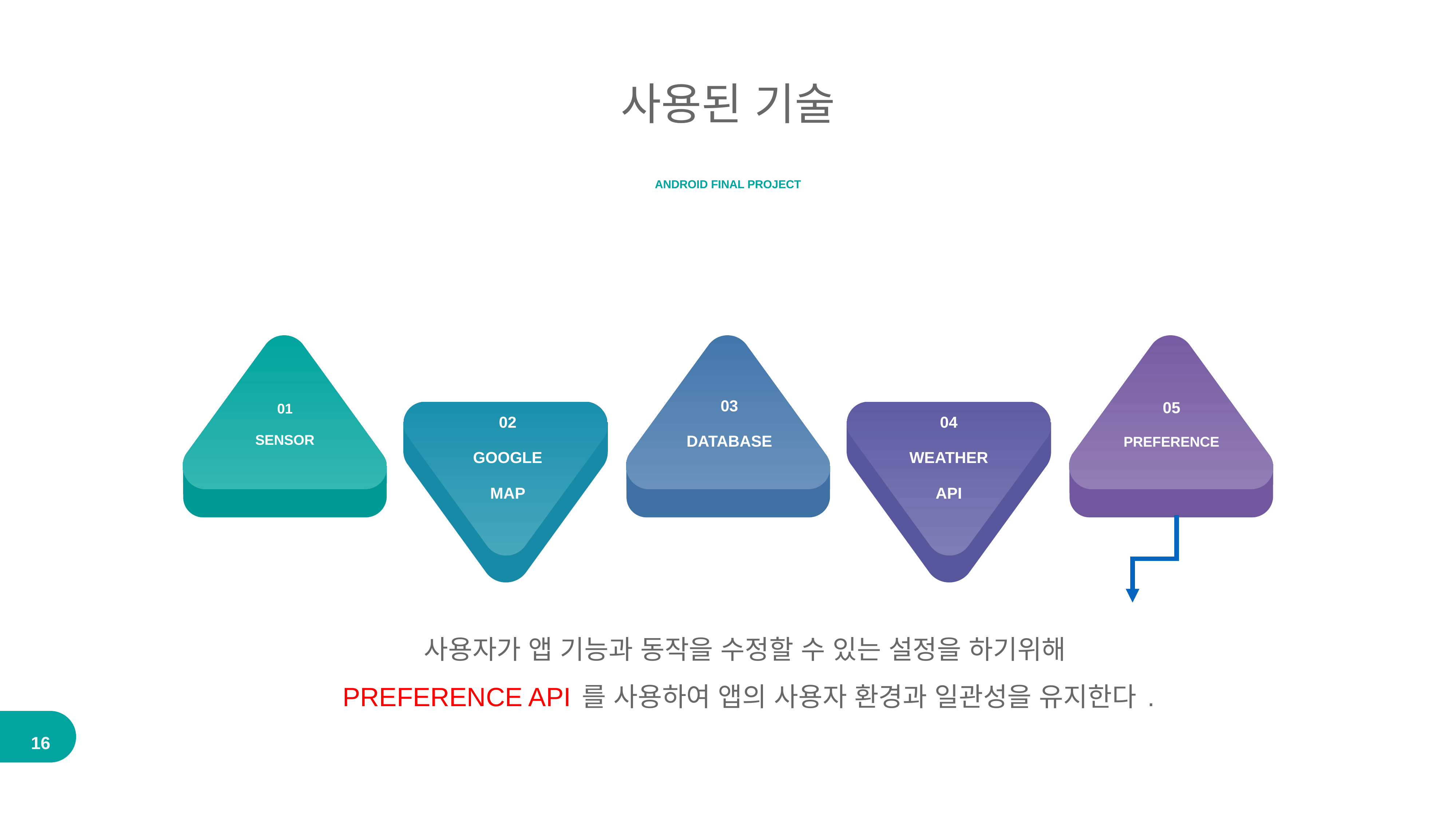

사용된 기술
Android final project

01
Sensor

03
database

05
Preference

02
Google
map

04
Weather
API

사용자가 앱 기능과 동작을 수정할 수 있는 설정을 하기위해
 preference api를 사용하여 앱의 사용자 환경과 일관성을 유지한다.
16